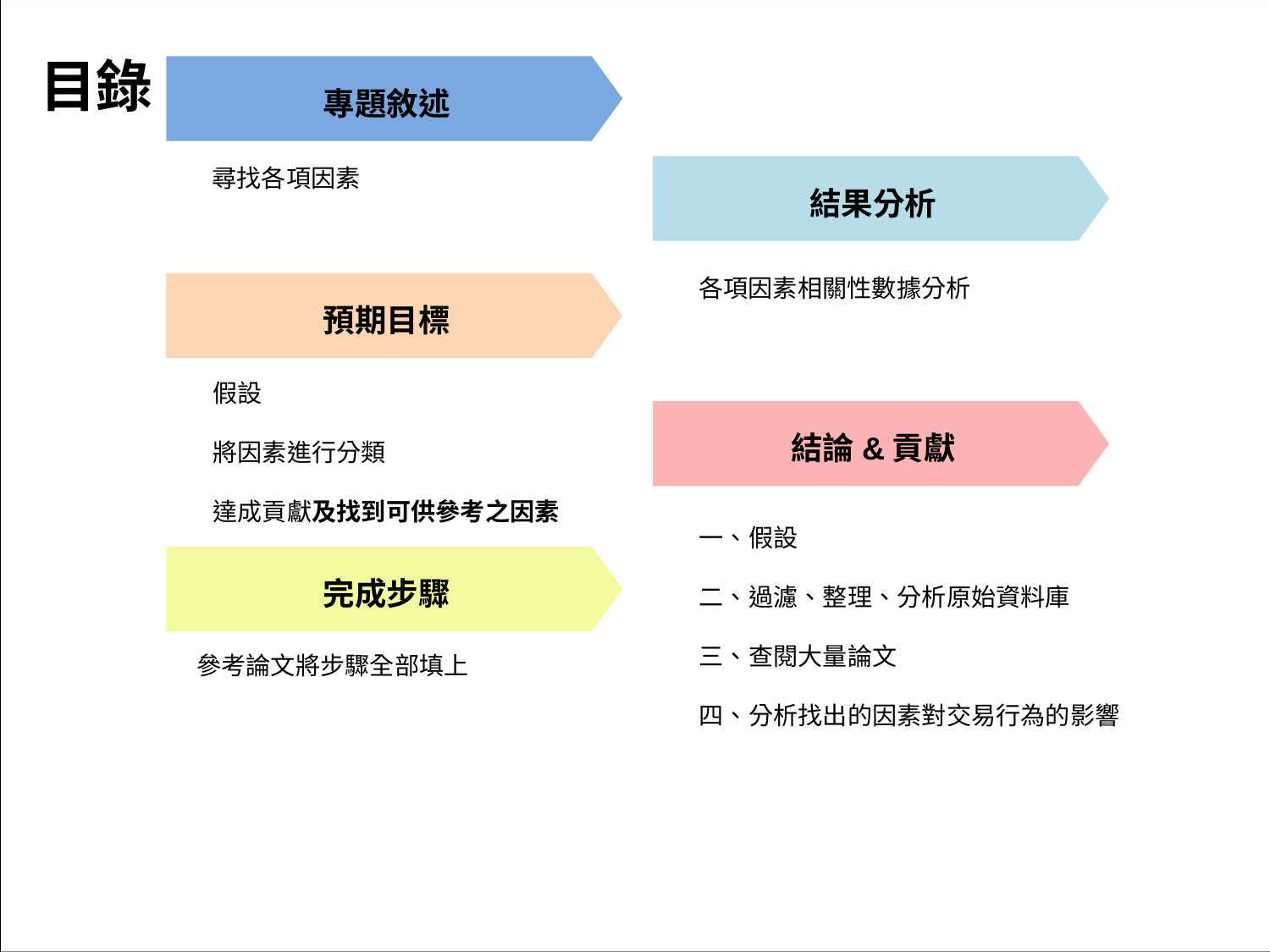

目錄
專題敘述
結果分析
預期目標
完成步驟
結論&貢獻
尋找各項因素
各項因素相關性數據分析
点击添加文本
假設

將因素進行分類

達成貢獻及找到可供參考之因素
点击添加文本
一、假設

二、過濾、整理、分析原始資料庫

三、查閱大量論文

四、分析找出的因素對交易行為的影響
点击添加文本
參考論文將步驟全部填上
点击添加文本